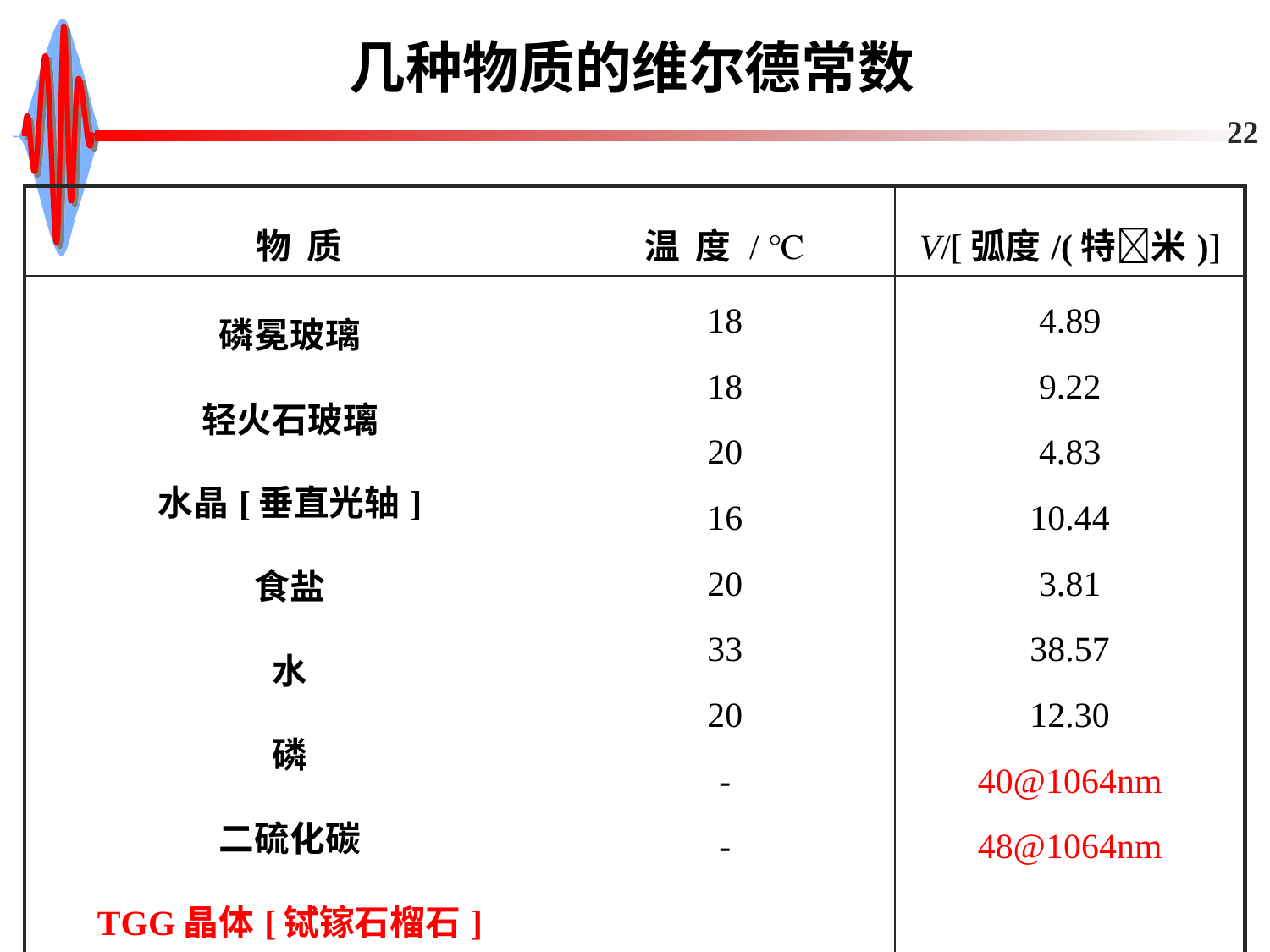

# 几种物质的维尔德常数
22
| 物 质 | 温 度 / ℃ | V/[弧度/(特⋅米)] |
| --- | --- | --- |
| 磷冕玻璃 轻火石玻璃 水晶[垂直光轴] 食盐 水 磷 二硫化碳 TGG晶体[铽镓石榴石] TSAG晶体[铽钪铝石榴石] | 18 18 20 16 20 33 20 - - | 4.89 9.22 4.83 10.44 3.81 38.57 12.30 40@1064nm 48@1064nm |